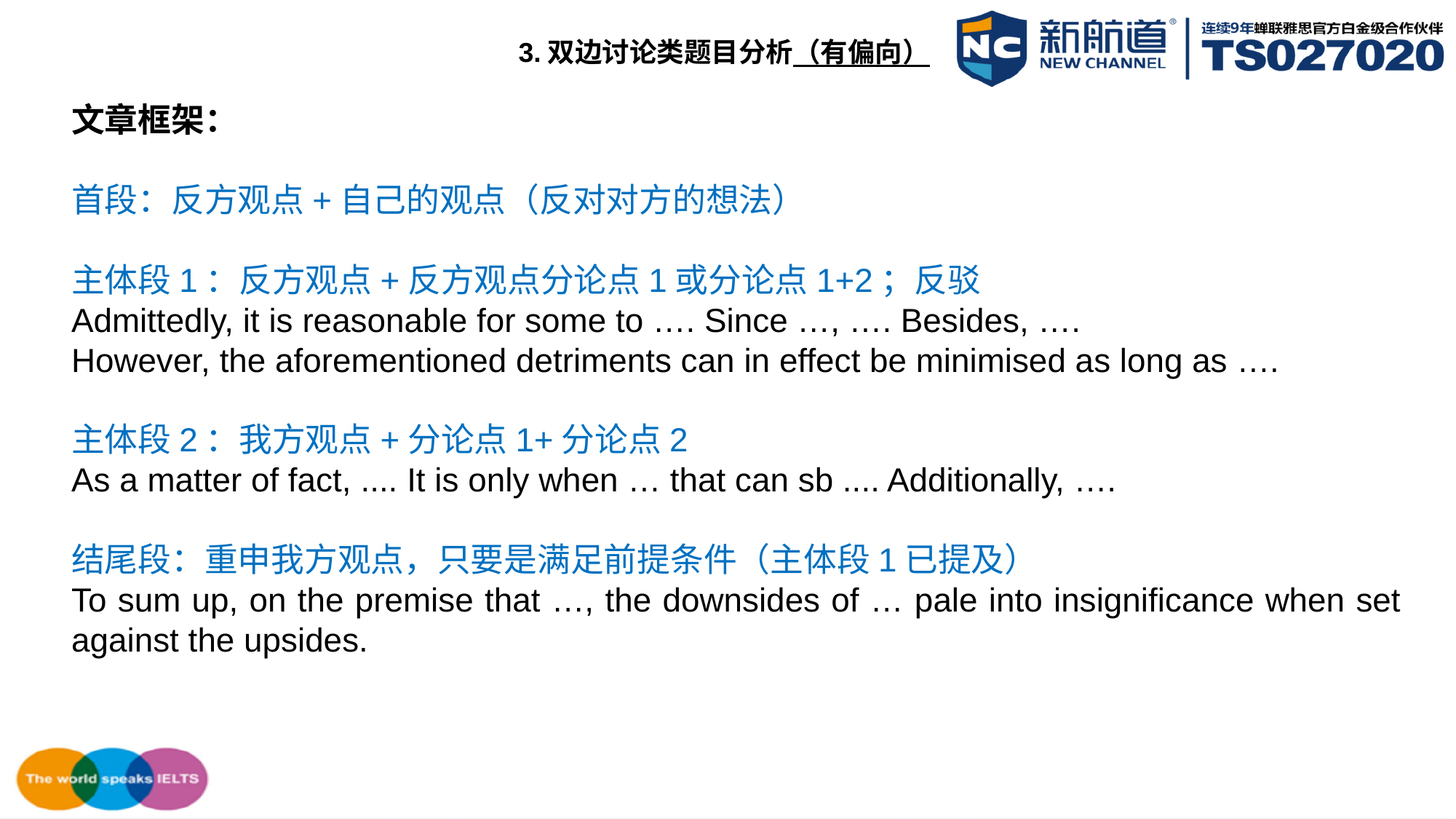

3.双边讨论类题目分析（有偏向）
文章框架：

首段：反方观点+自己的观点（反对对方的想法）

主体段1：反方观点+反方观点分论点1或分论点1+2；反驳
Admittedly, it is reasonable for some to …. Since …, …. Besides, ….
However, the aforementioned detriments can in effect be minimised as long as ….

主体段2：我方观点+分论点1+分论点2
As a matter of fact, .... It is only when … that can sb .... Additionally, ….

结尾段：重申我方观点，只要是满足前提条件（主体段1已提及）
To sum up, on the premise that …, the downsides of … pale into insignificance when set against the upsides.